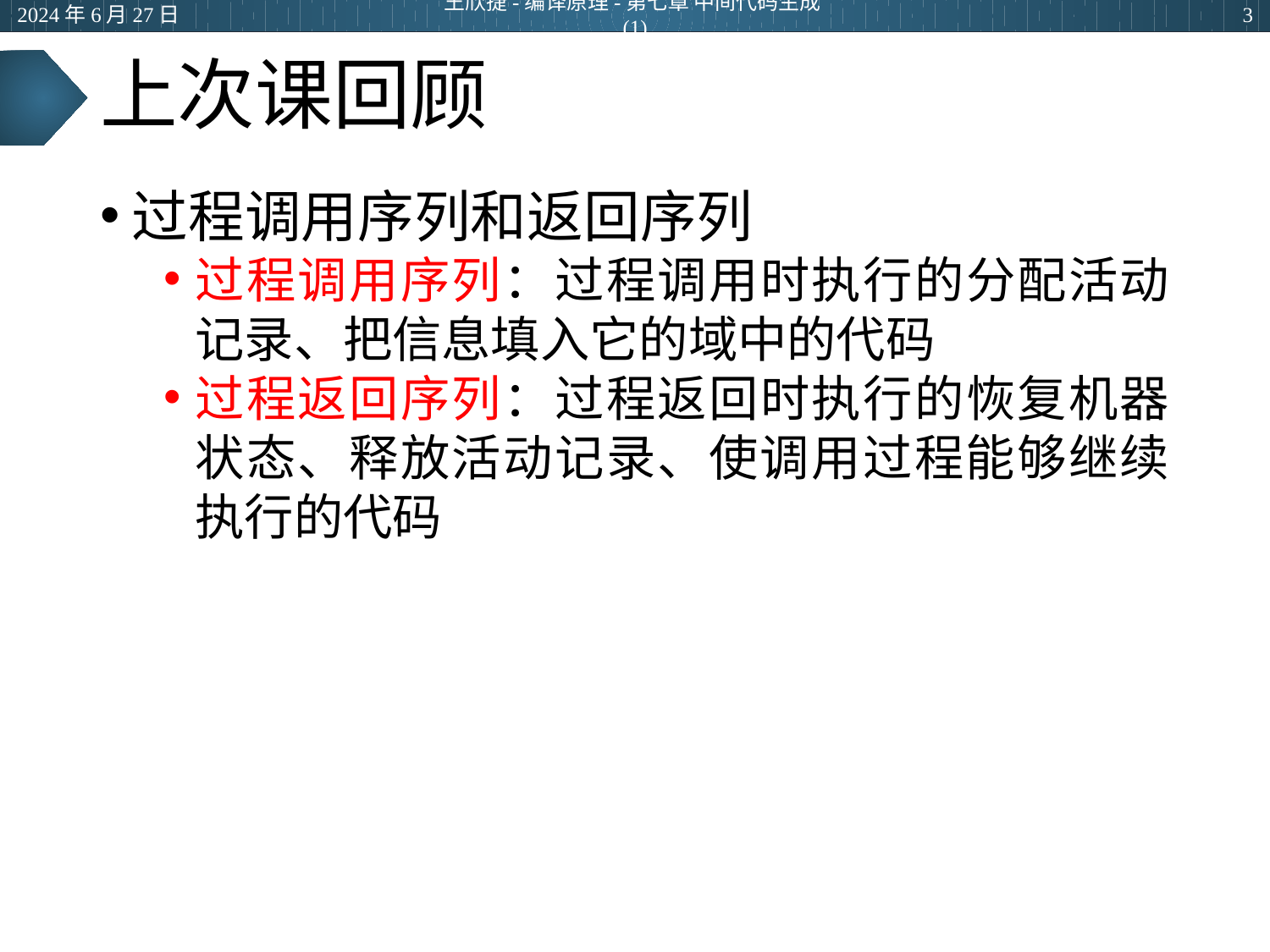

2024年6月27日
王欣捷-编译原理-第七章 中间代码生成(1)
3
# 上次课回顾
过程调用序列和返回序列
过程调用序列：过程调用时执行的分配活动记录、把信息填入它的域中的代码
过程返回序列：过程返回时执行的恢复机器状态、释放活动记录、使调用过程能够继续执行的代码